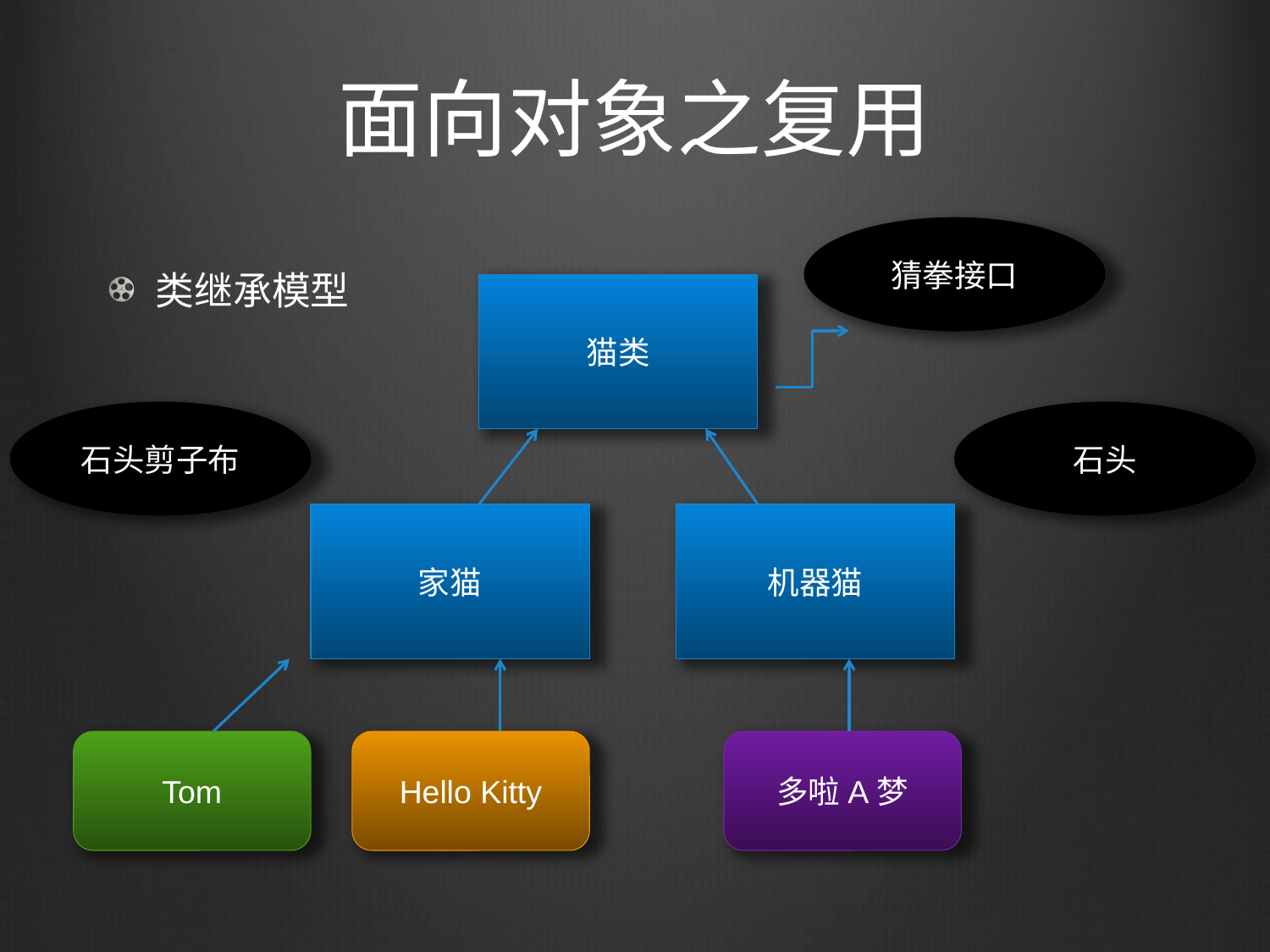

# 面向对象之复用
猜拳接口
类继承模型
猫类
石头剪子布
石头
家猫
机器猫
Tom
Hello Kitty
多啦A梦